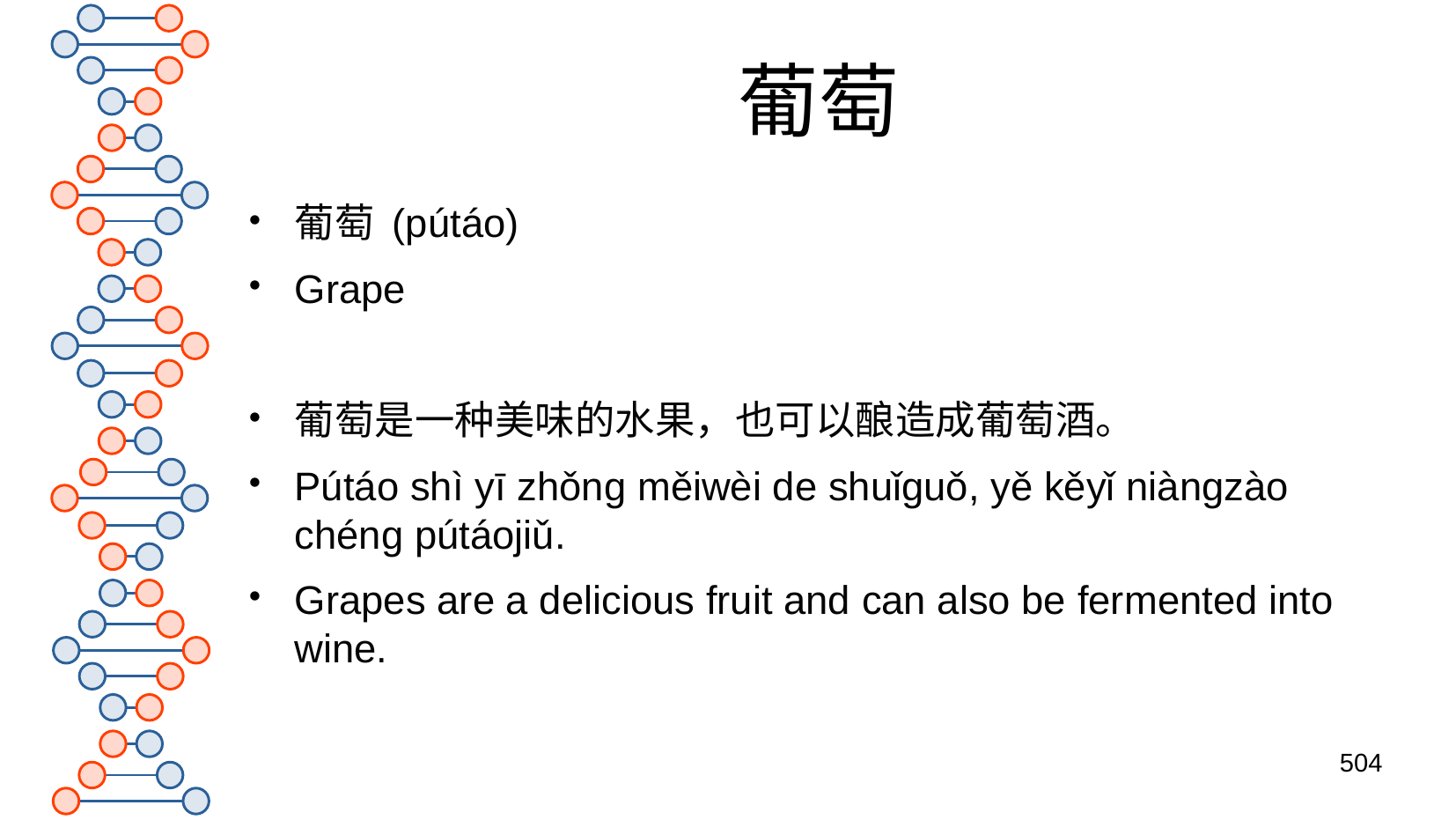

# 葡萄
葡萄 (pútáo)
Grape

葡萄是一种美味的水果，也可以酿造成葡萄酒。
Pútáo shì yī zhǒng měiwèi de shuǐguǒ, yě kěyǐ niàngzào chéng pútáojiǔ.
Grapes are a delicious fruit and can also be fermented into wine.

504